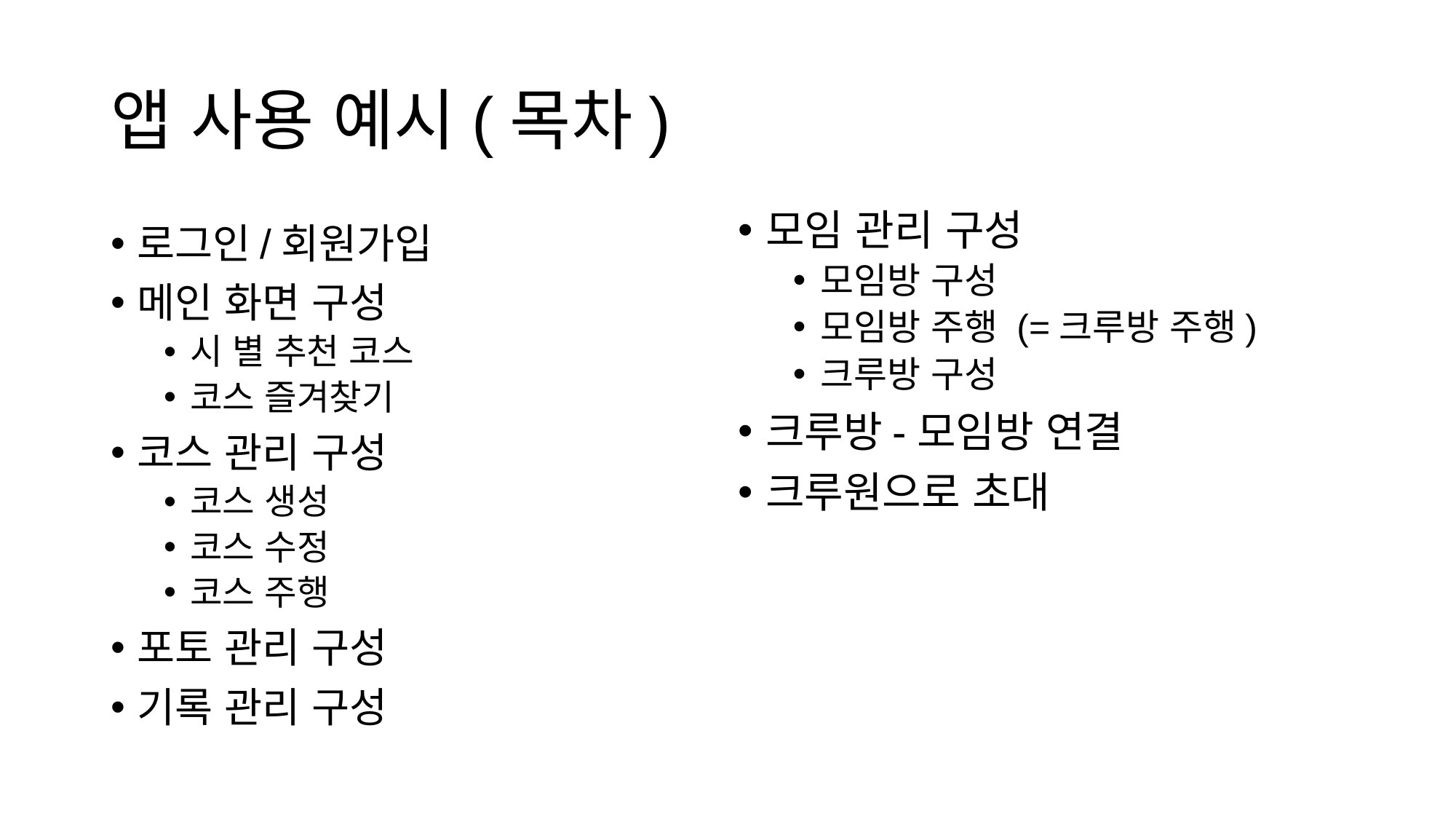

# 앱 사용 예시(목차)
모임 관리 구성
모임방 구성
모임방 주행 (=크루방 주행)
크루방 구성
크루방-모임방 연결
크루원으로 초대

로그인/회원가입
메인 화면 구성
시 별 추천 코스
코스 즐겨찾기
코스 관리 구성
코스 생성
코스 수정
코스 주행
포토 관리 구성
기록 관리 구성